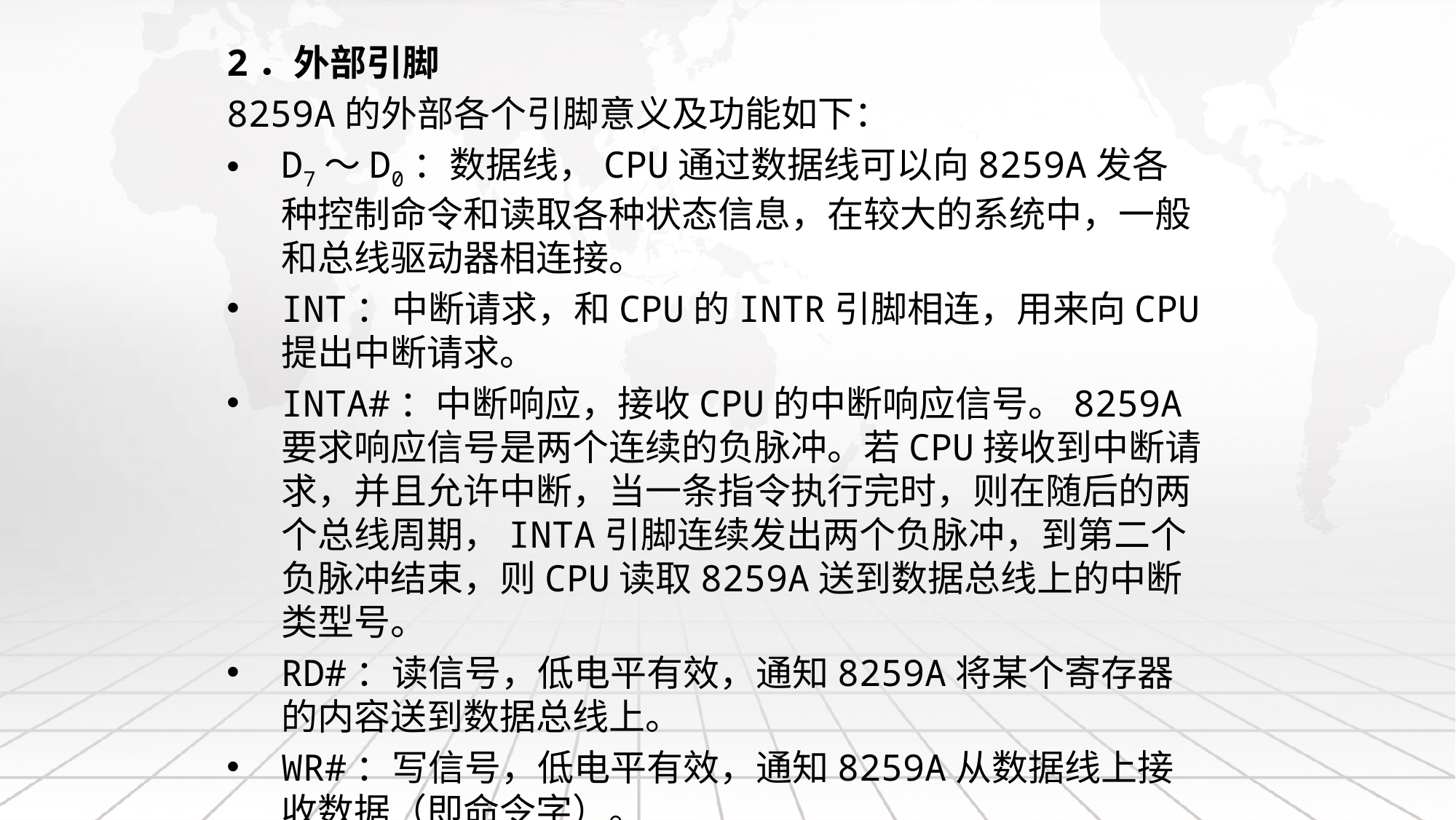

2．外部引脚
8259A的外部各个引脚意义及功能如下：
D7～D0：数据线，CPU通过数据线可以向8259A发各种控制命令和读取各种状态信息，在较大的系统中，一般和总线驱动器相连接。
INT：中断请求，和CPU的INTR引脚相连，用来向CPU提出中断请求。
INTA#：中断响应，接收CPU的中断响应信号。8259A要求响应信号是两个连续的负脉冲。若CPU接收到中断请求，并且允许中断，当一条指令执行完时，则在随后的两个总线周期，INTA引脚连续发出两个负脉冲，到第二个负脉冲结束，则CPU读取8259A送到数据总线上的中断类型号。
RD#：读信号，低电平有效，通知8259A将某个寄存器的内容送到数据总线上。
WR#：写信号，低电平有效，通知8259A从数据线上接收数据（即命令字）。